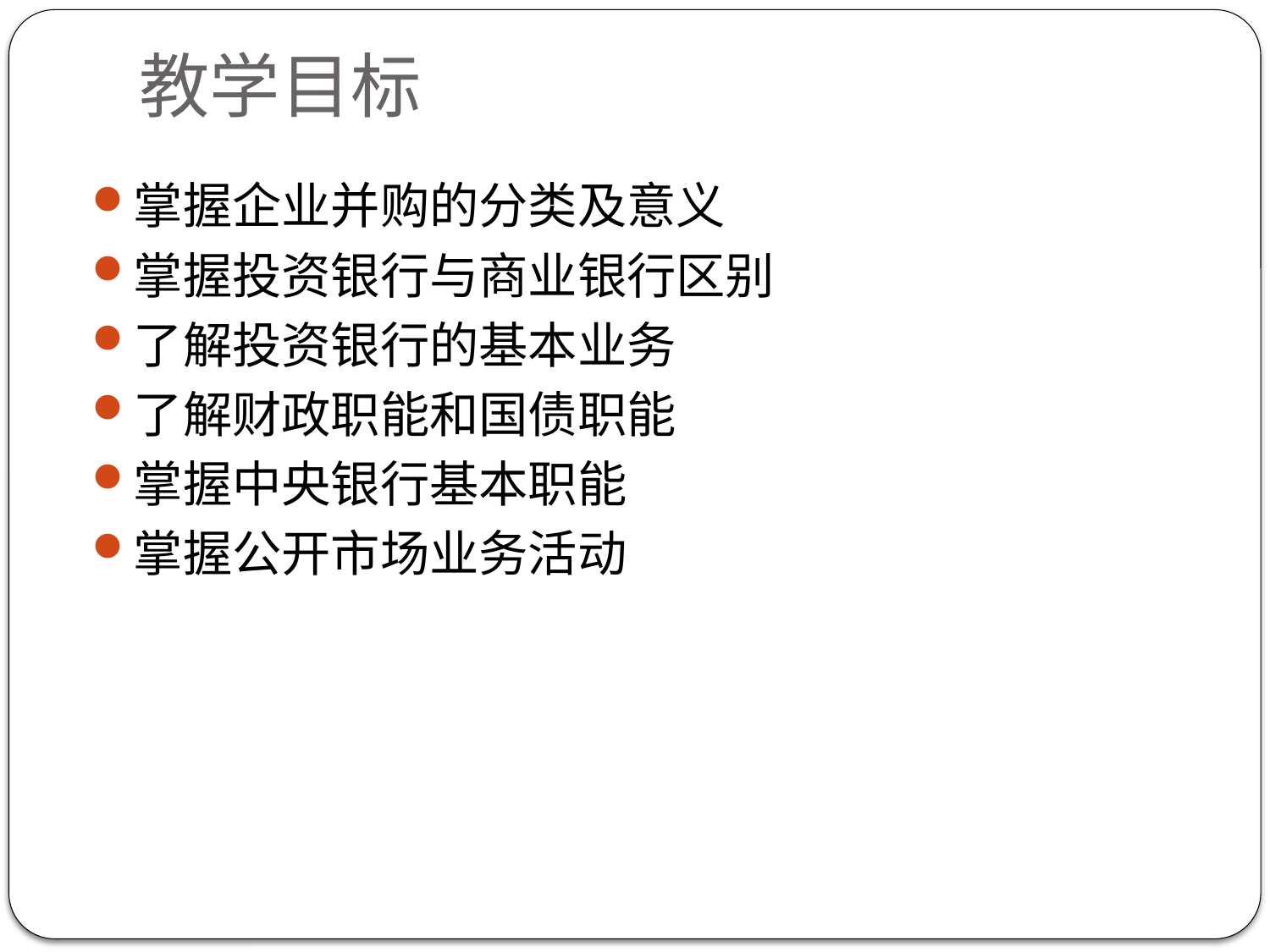

# 教学目标
掌握企业并购的分类及意义
掌握投资银行与商业银行区别
了解投资银行的基本业务
了解财政职能和国债职能
掌握中央银行基本职能
掌握公开市场业务活动

2